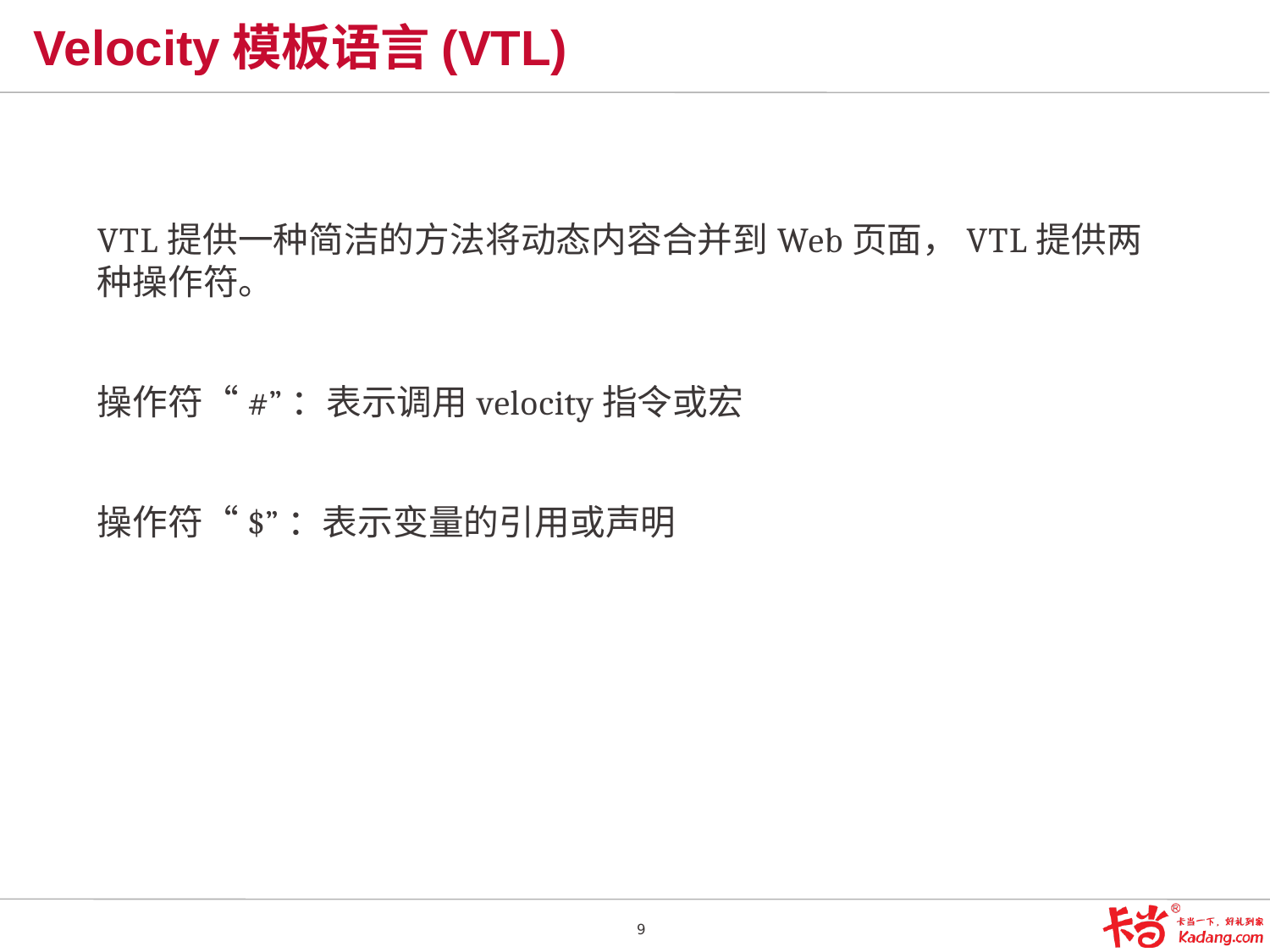

# Velocity模板语言(VTL)
VTL提供一种简洁的方法将动态内容合并到Web页面，VTL提供两种操作符。

操作符“#”：表示调用velocity指令或宏

操作符“$”：表示变量的引用或声明